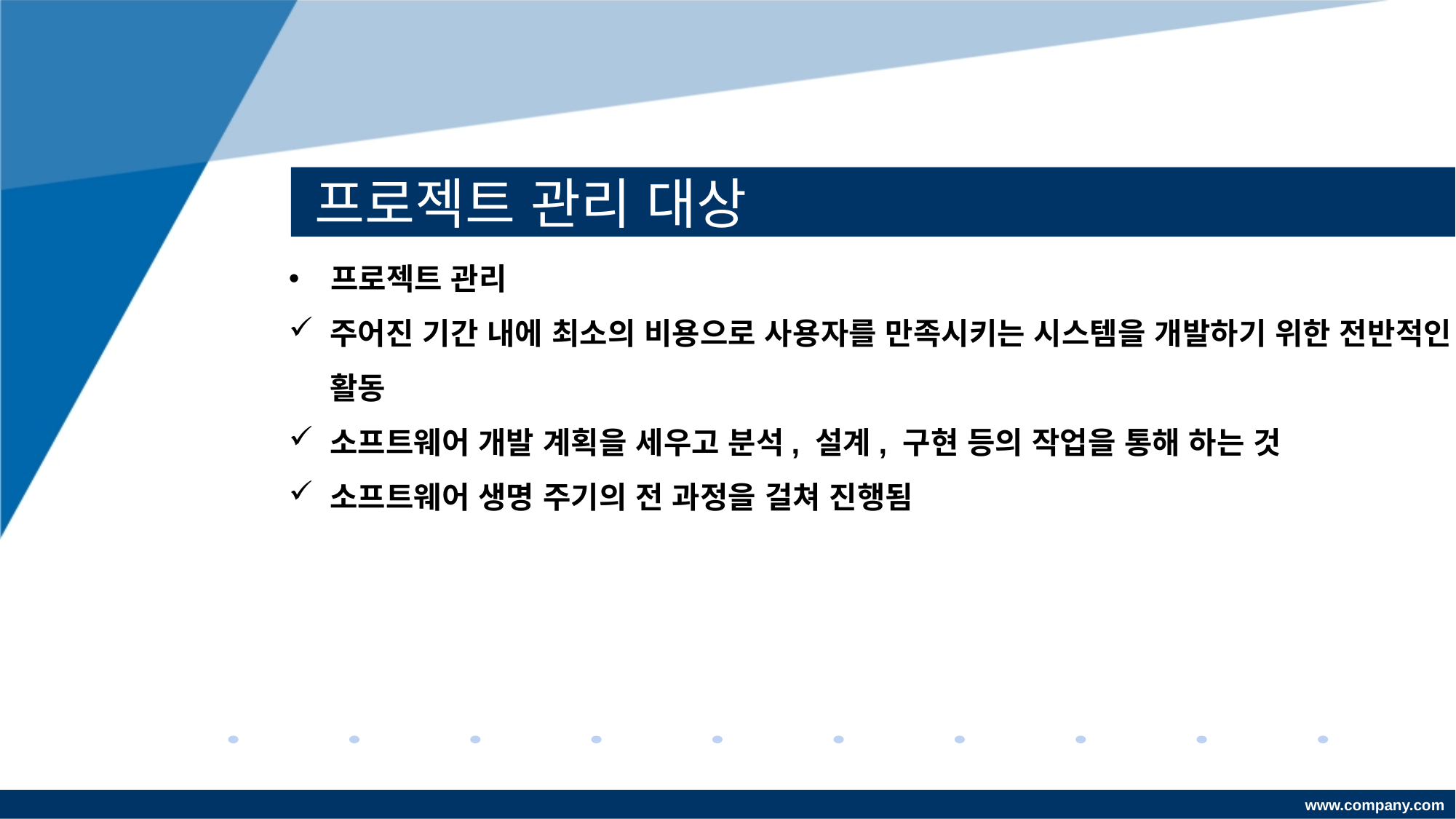

# 프로젝트 관리 대상
 프로젝트 관리
주어진 기간 내에 최소의 비용으로 사용자를 만족시키는 시스템을 개발하기 위한 전반적인 활동
소프트웨어 개발 계획을 세우고 분석, 설계, 구현 등의 작업을 통해 하는 것
소프트웨어 생명 주기의 전 과정을 걸쳐 진행됨